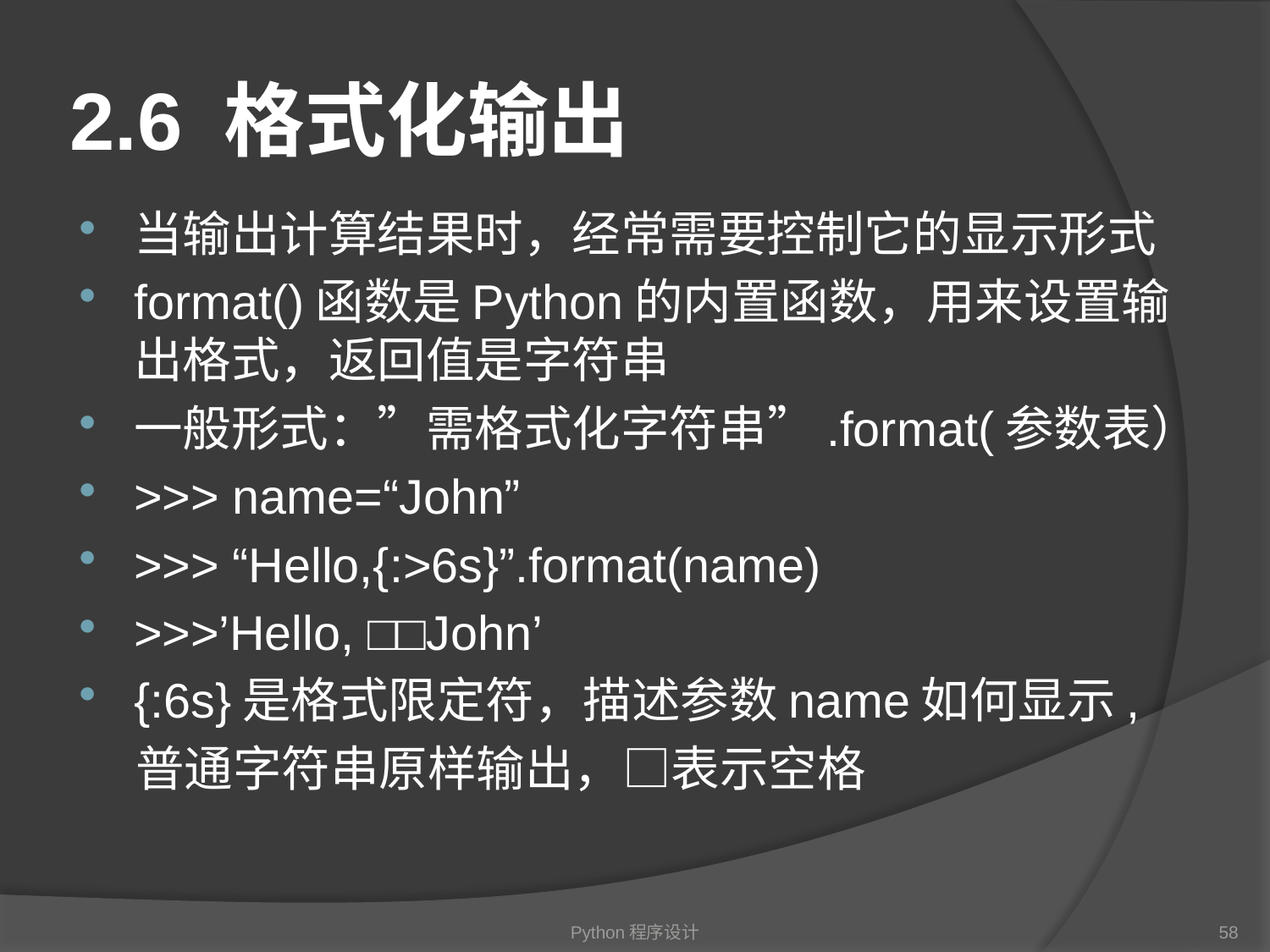

# 2.6 格式化输出
当输出计算结果时，经常需要控制它的显示形式
format()函数是Python的内置函数，用来设置输出格式，返回值是字符串
一般形式：”需格式化字符串”.format(参数表）
>>> name=“John”
>>> “Hello,{:>6s}”.format(name)
>>>’Hello, □□John’
{:6s}是格式限定符，描述参数name如何显示,
    普通字符串原样输出，□表示空格

Python程序设计
58